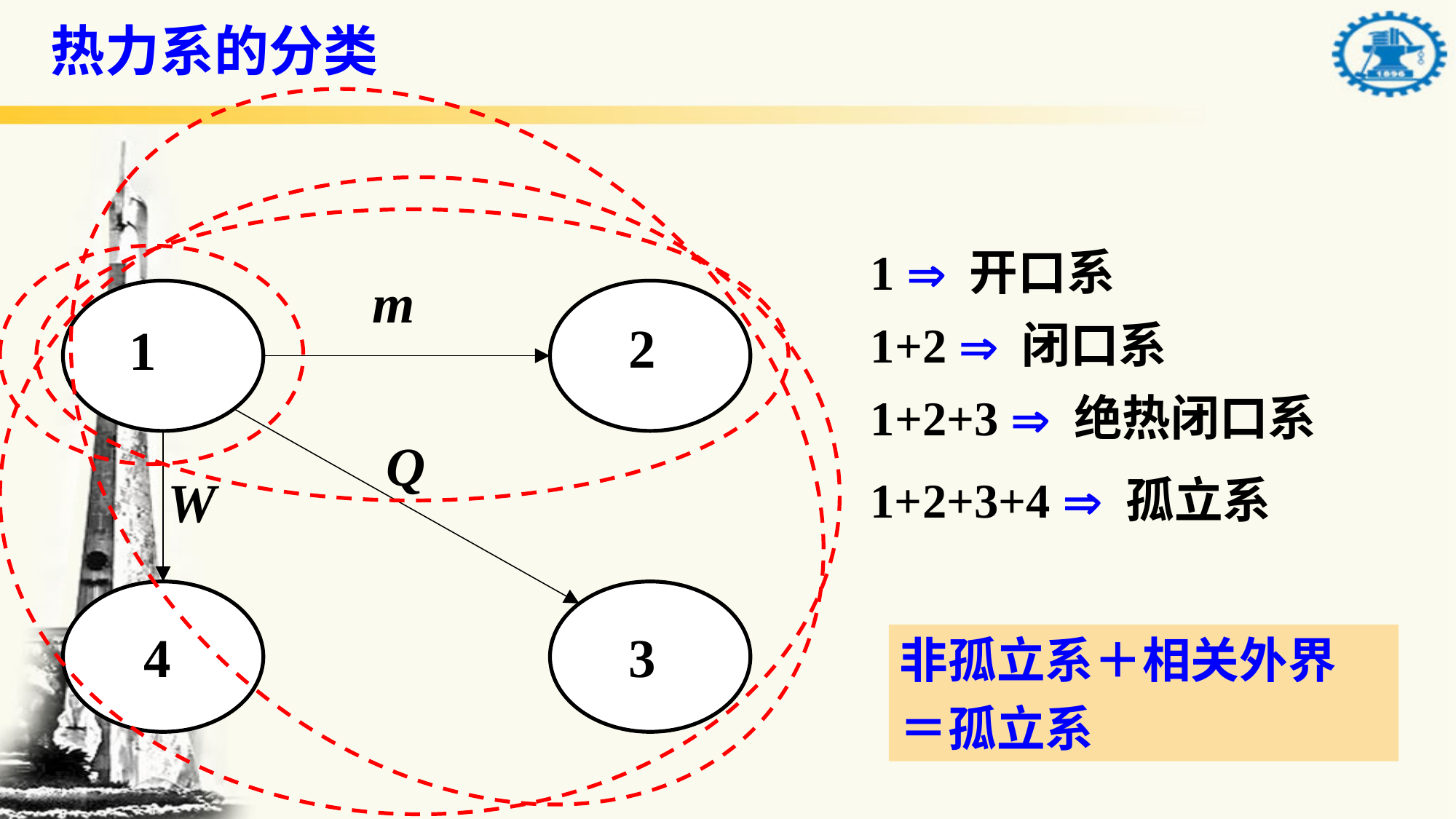

# 热力系的分类

1 ⇒ 开口系

m

2
1+2 ⇒ 闭口系
1
1+2+3 ⇒ 绝热闭口系
Q
W
1+2+3+4 ⇒ 孤立系

4
3
非孤立系＋相关外界
＝孤立系